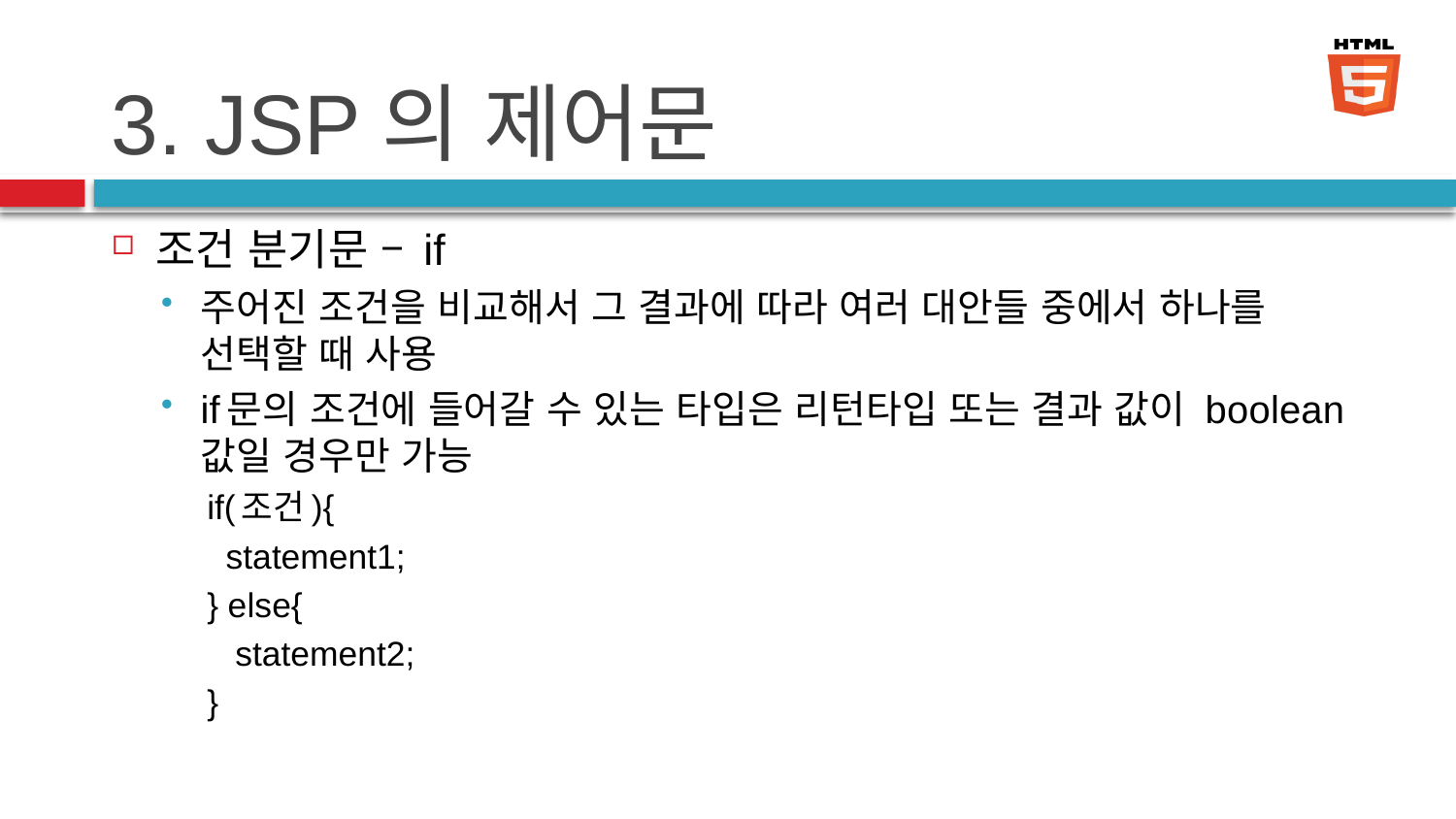

# 3. JSP의 제어문
조건 분기문 – if
주어진 조건을 비교해서 그 결과에 따라 여러 대안들 중에서 하나를 선택할 때 사용
if문의 조건에 들어갈 수 있는 타입은 리턴타입 또는 결과 값이 boolean 값일 경우만 가능
if(조건){
  statement1;
} else{
   statement2;
}